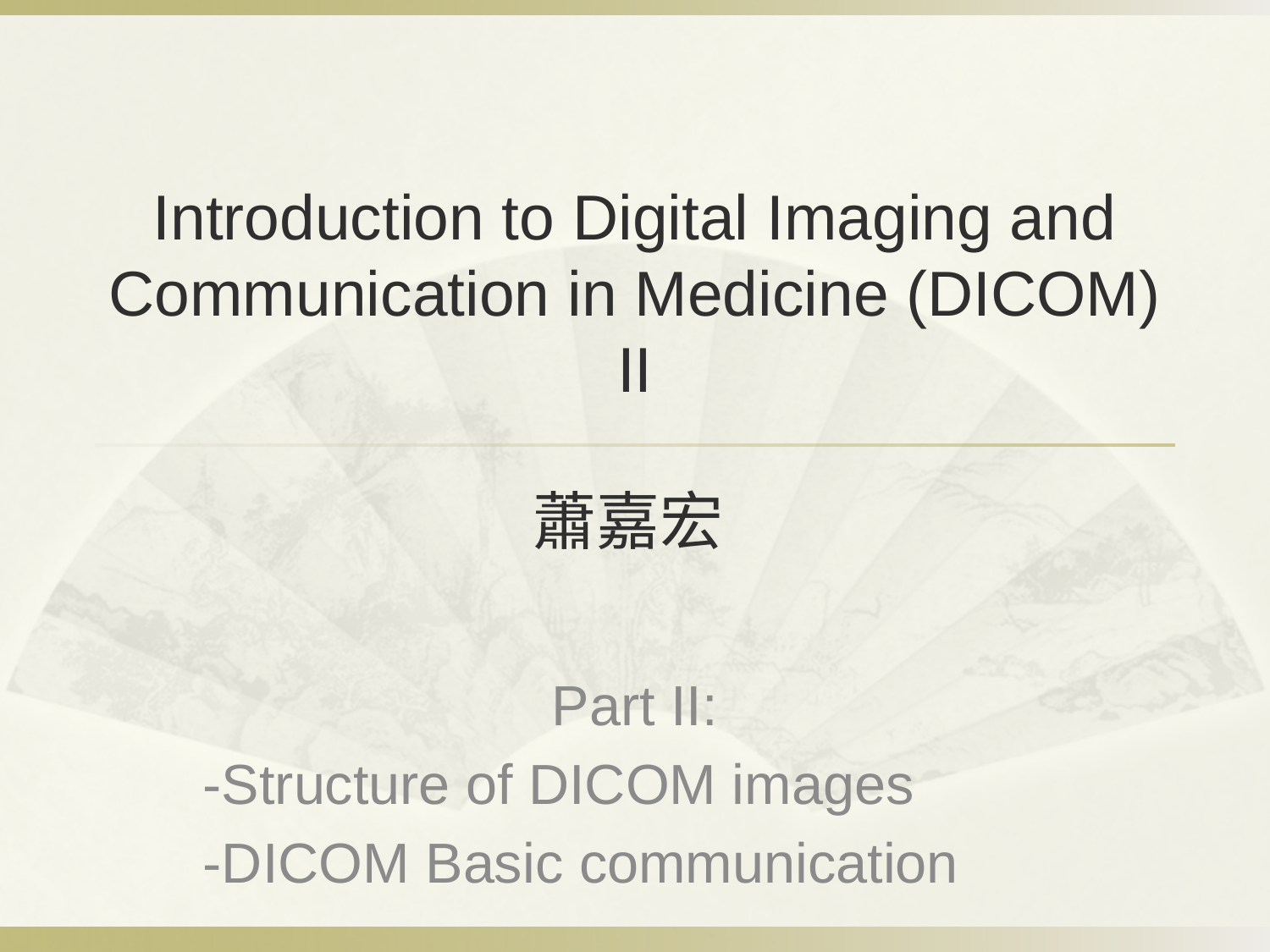

# Introduction to Digital Imaging and Communication in Medicine (DICOM) II 蕭嘉宏
Part II:
-Structure of DICOM images
-DICOM Basic communication